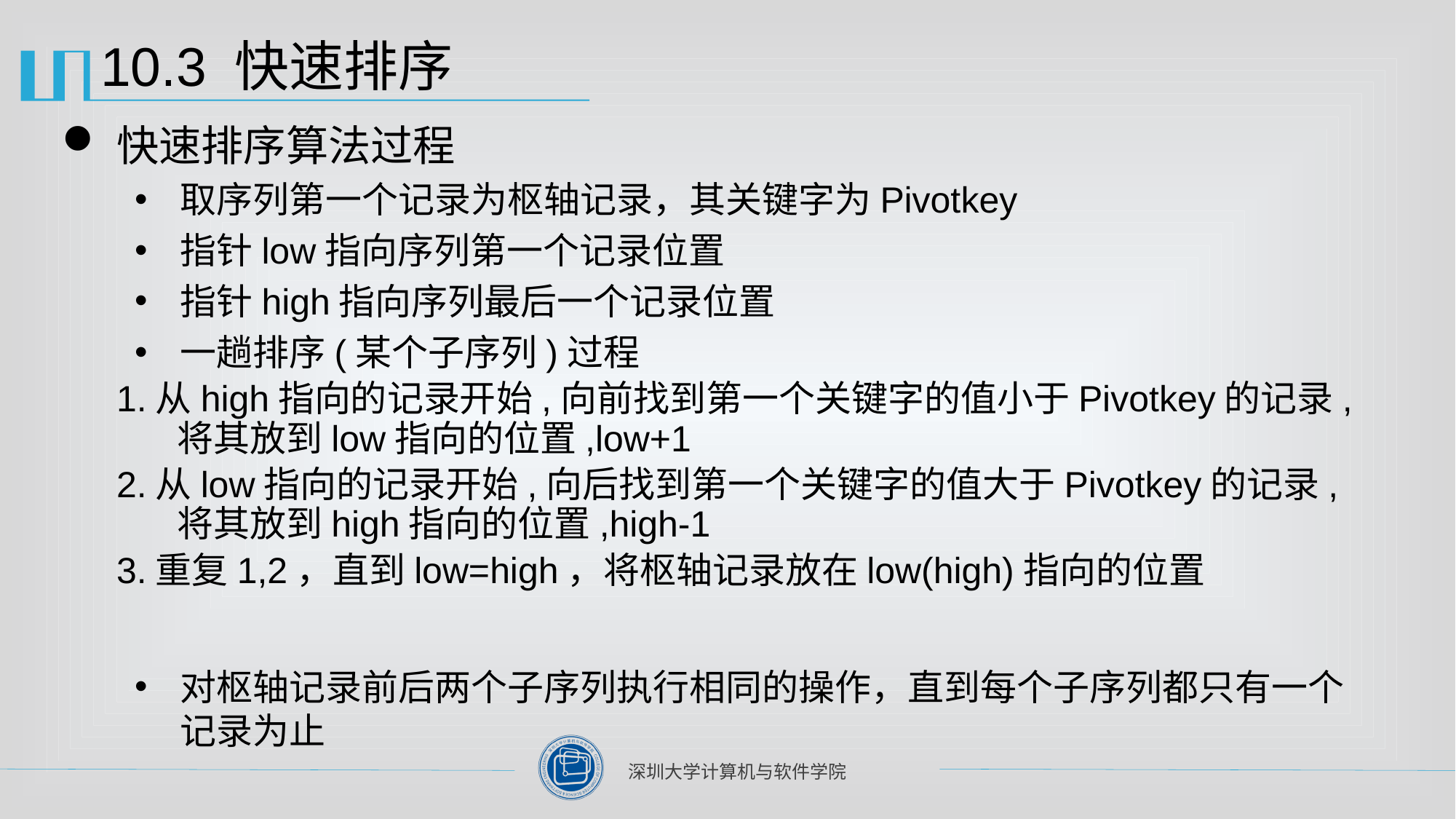

# 10.3 快速排序
快速排序算法过程
取序列第一个记录为枢轴记录，其关键字为Pivotkey
指针low指向序列第一个记录位置
指针high指向序列最后一个记录位置
一趟排序(某个子序列)过程
1.从high指向的记录开始,向前找到第一个关键字的值小于Pivotkey的记录,将其放到low指向的位置,low+1
2.从low指向的记录开始,向后找到第一个关键字的值大于Pivotkey的记录,将其放到high指向的位置,high-1
3.重复1,2，直到low=high，将枢轴记录放在low(high)指向的位置

对枢轴记录前后两个子序列执行相同的操作，直到每个子序列都只有一个记录为止
35